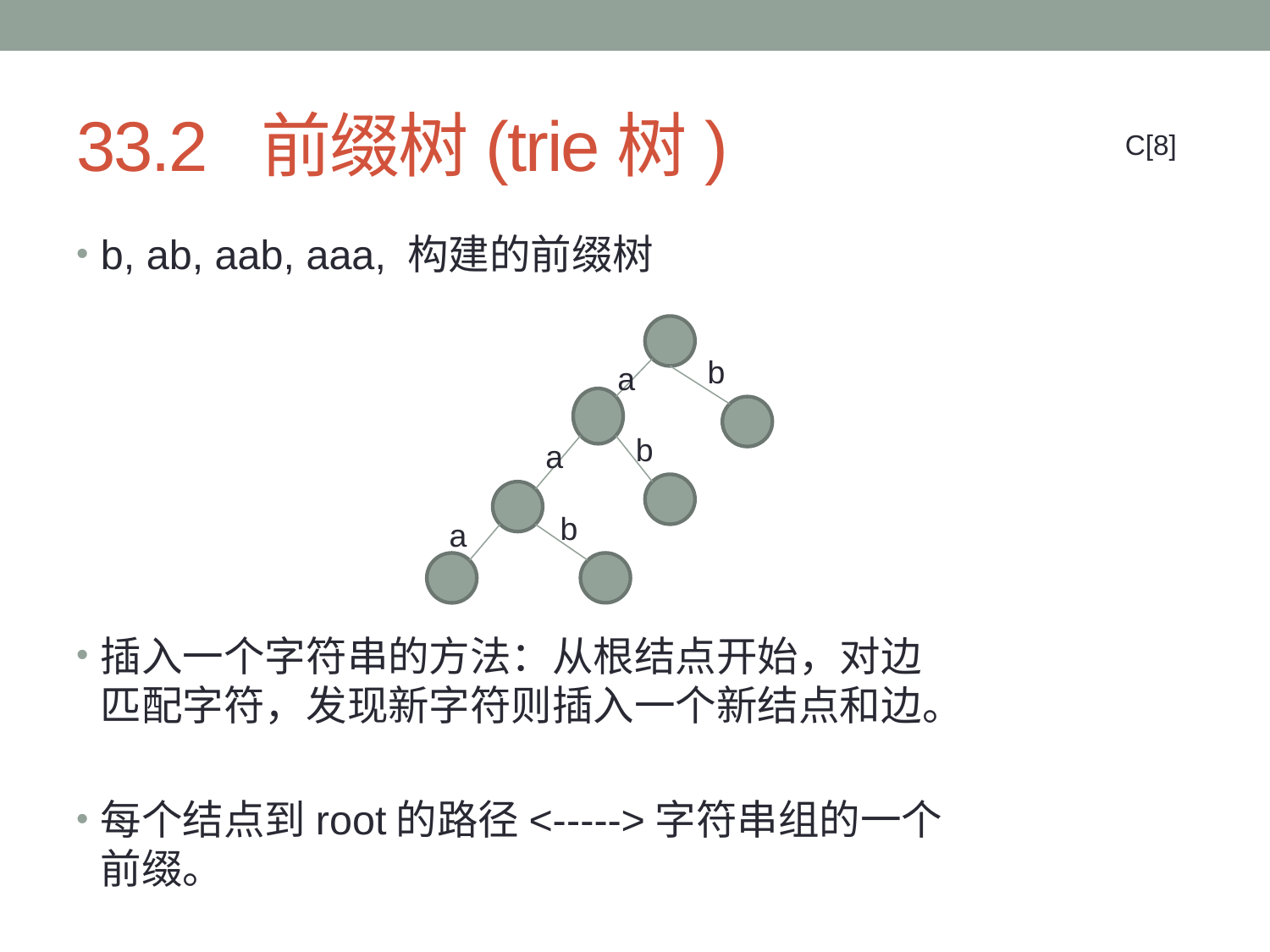

# 33.2  前缀树(trie树)
C[8]
b, ab, aab, aaa, 构建的前缀树

插入一个字符串的方法：从根结点开始，对边匹配字符，发现新字符则插入一个新结点和边。

每个结点到root的路径<----->字符串组的一个前缀。

b
a

b
a

b
a